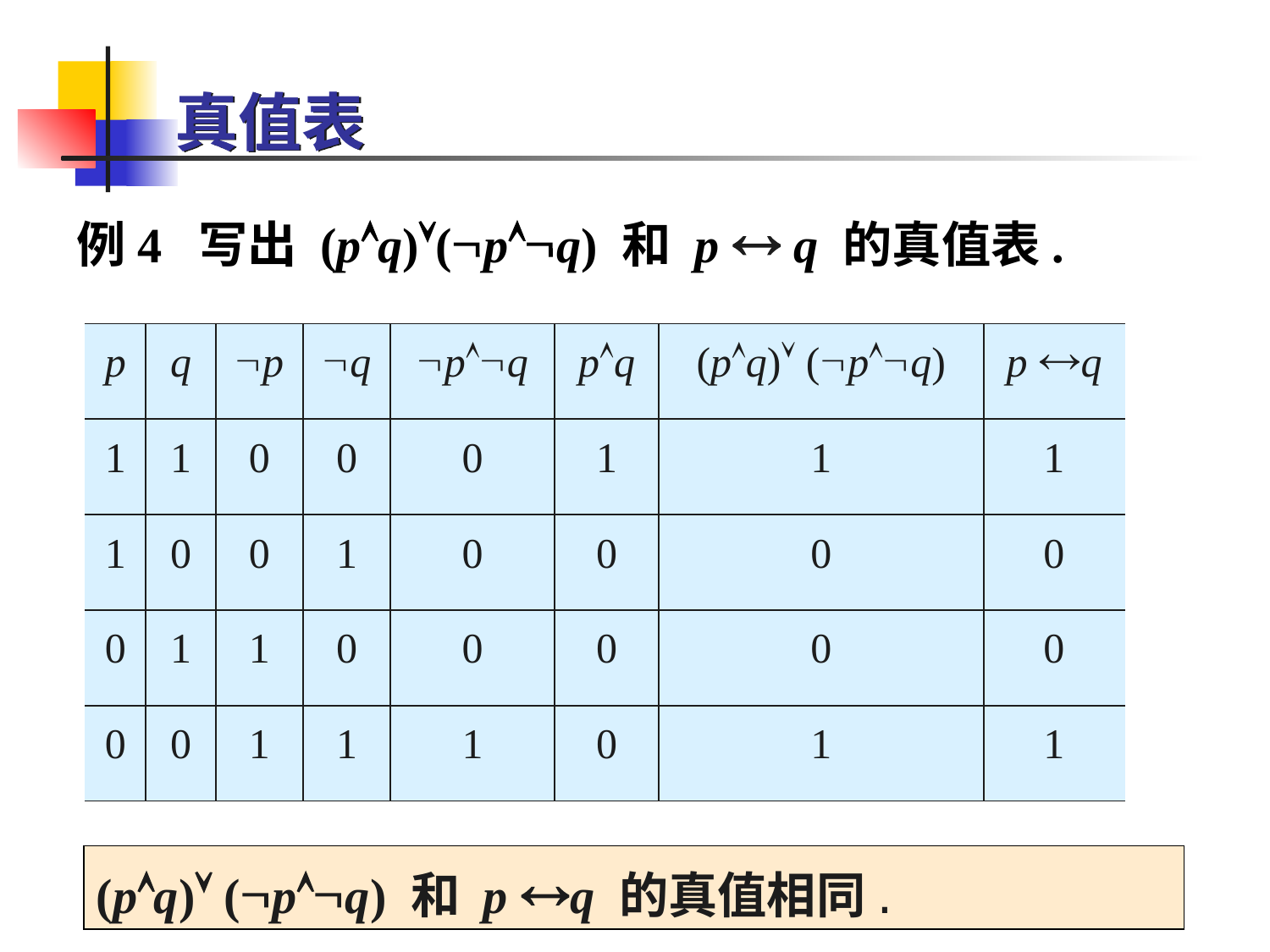

# 真值表
例4  写出 (p∧q)∨(¬p∧¬q) 和 p ↔ q 的真值表.
| p | q | ¬p | ¬q | ¬p∧¬q | p∧q | (p∧q)∨ (¬p∧¬q) | p ↔q |
| --- | --- | --- | --- | --- | --- | --- | --- |
| 1 | 1 | 0 | 0 | 0 | 1 | 1 | 1 |
| 1 | 0 | 0 | 1 | 0 | 0 | 0 | 0 |
| 0 | 1 | 1 | 0 | 0 | 0 | 0 | 0 |
| 0 | 0 | 1 | 1 | 1 | 0 | 1 | 1 |
(p∧q)∨ (¬p∧¬q) 和 p ↔q 的真值相同.